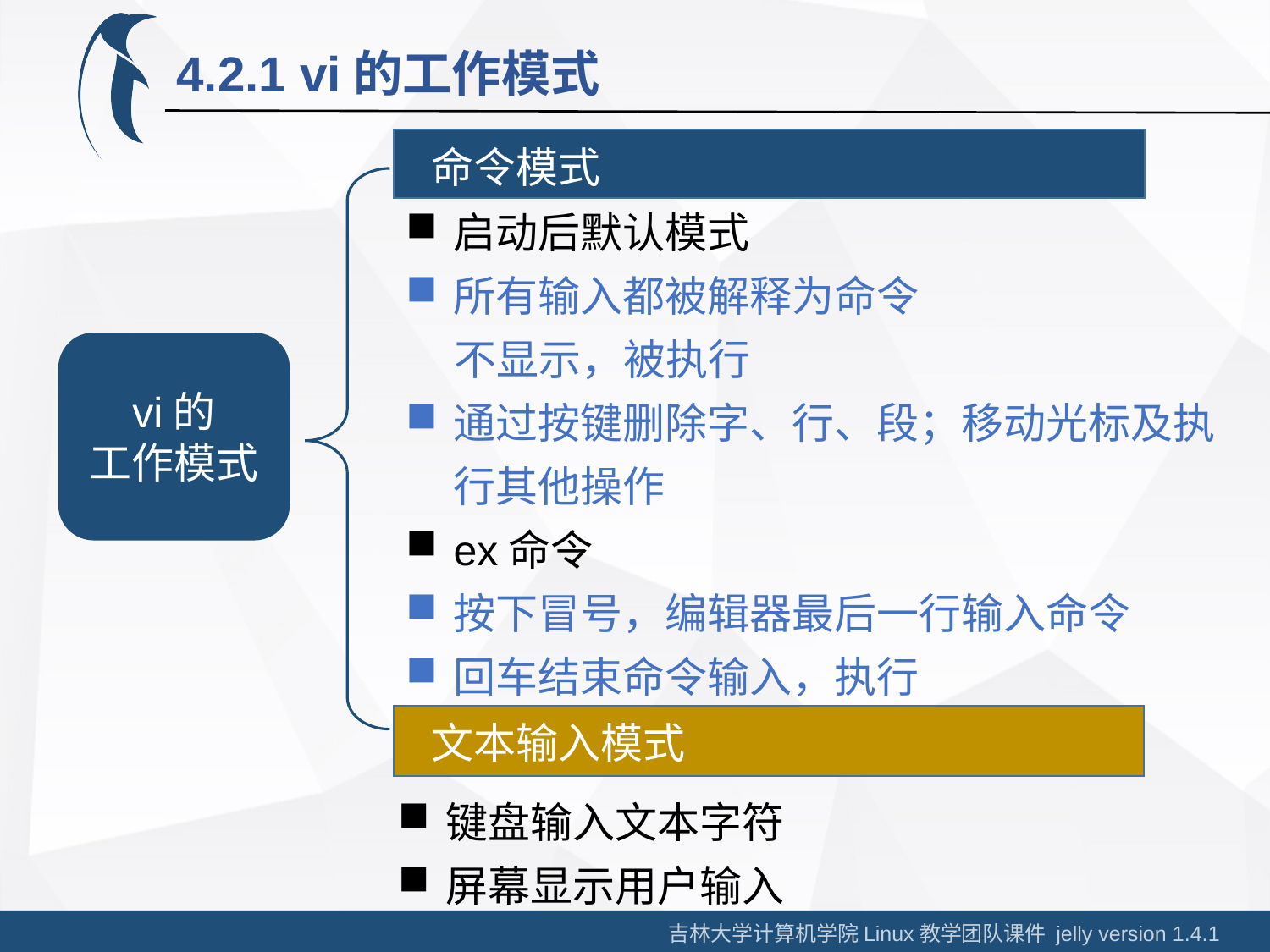

4.2.1 vi的工作模式

命令模式

启动后默认模式
所有输入都被解释为命令
    不显示，被执行
通过按键删除字、行、段；移动光标及执行其他操作
ex命令
按下冒号，编辑器最后一行输入命令
回车结束命令输入，执行
vi的
工作模式

文本输入模式
键盘输入文本字符
屏幕显示用户输入